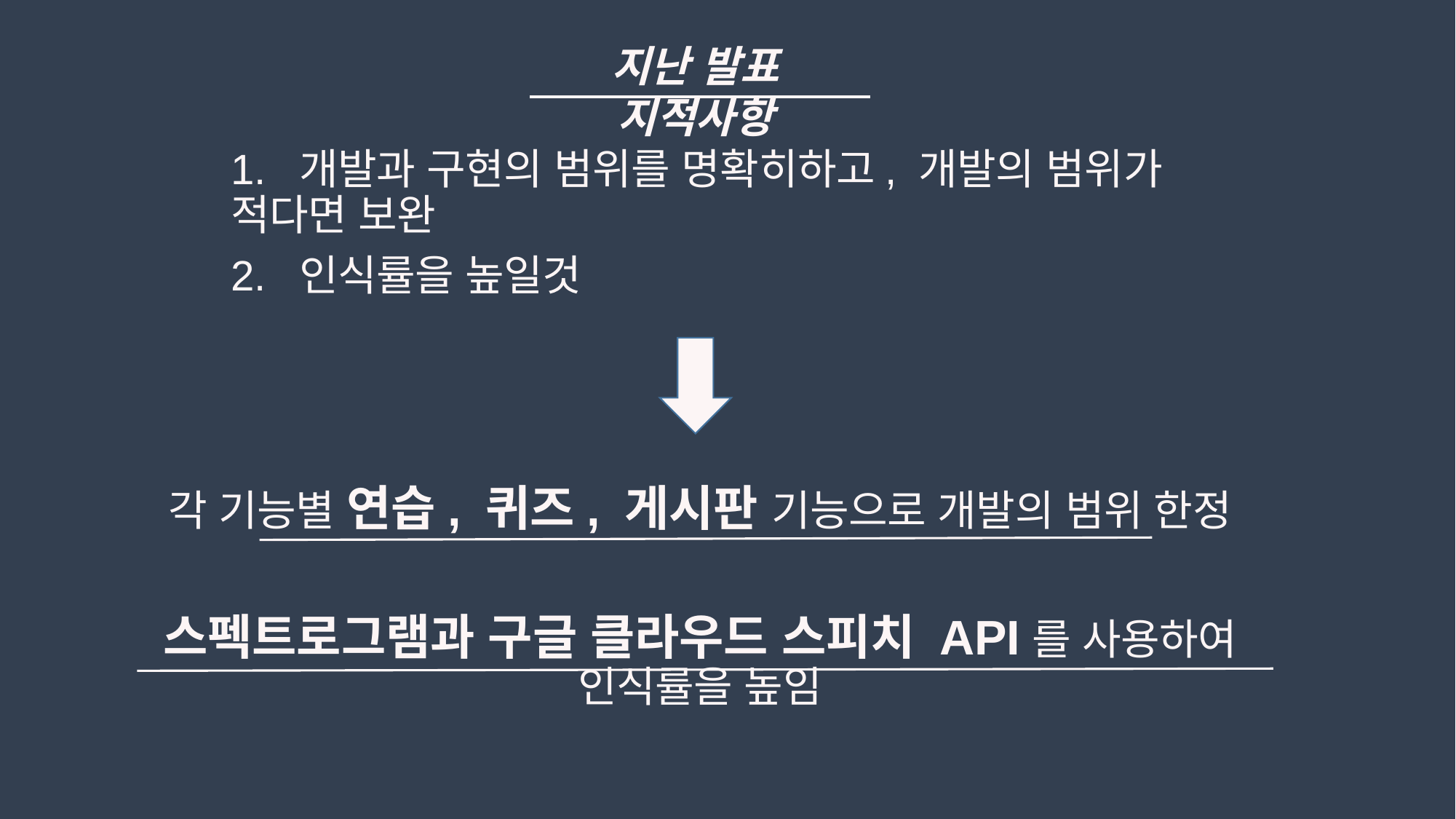

지난 발표 지적사항
1.  개발과 구현의 범위를 명확히하고, 개발의 범위가 적다면 보완
2.  인식률을 높일것

각 기능별 연습, 퀴즈, 게시판 기능으로 개발의 범위 한정

스펙트로그램과 구글 클라우드 스피치 API를 사용하여 인식률을 높임